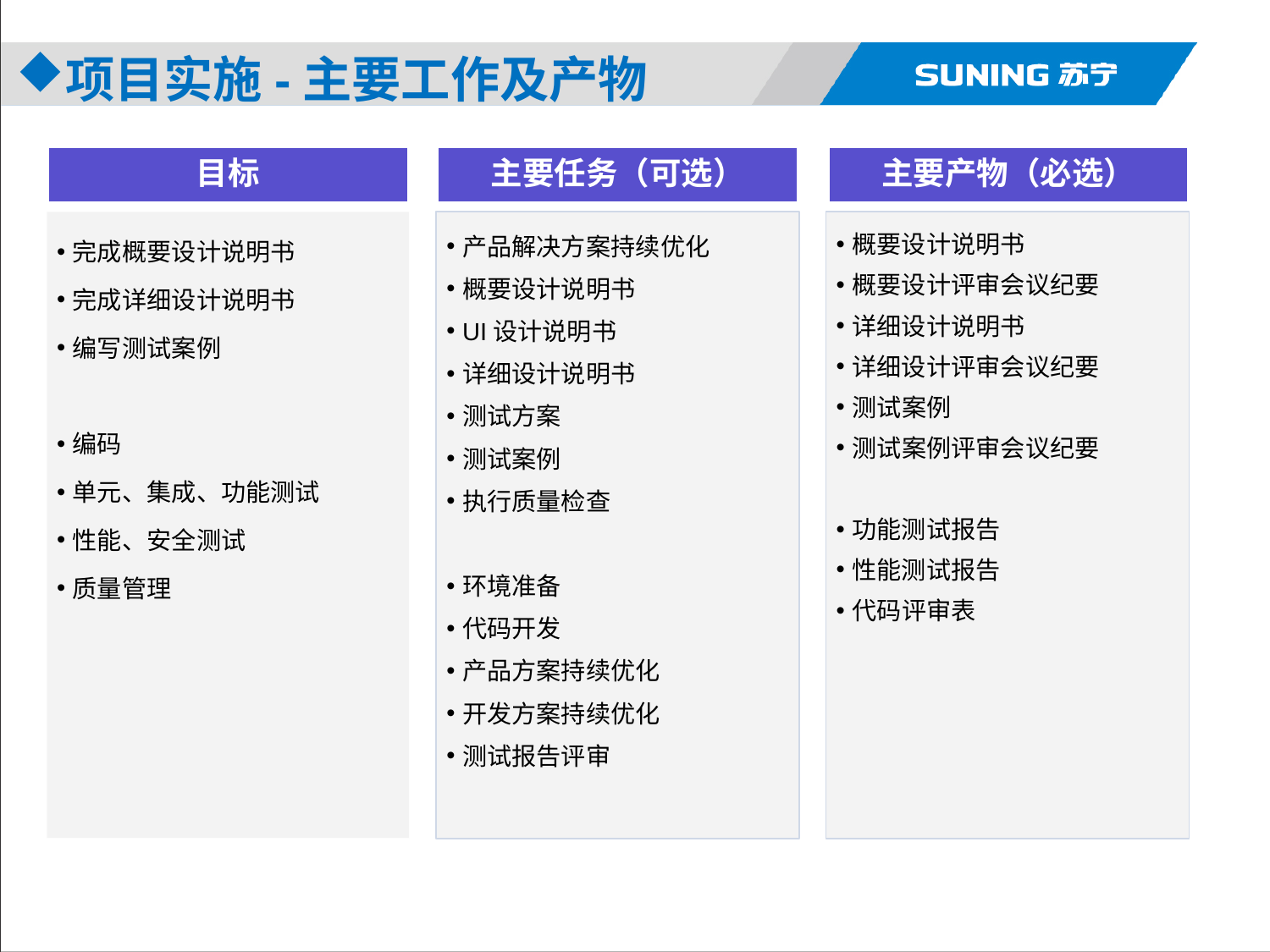

项目实施-主要工作及产物

目标

完成概要设计说明书
完成详细设计说明书
编写测试案例

编码
单元、集成、功能测试
性能、安全测试
质量管理

主要任务（可选）

产品解决方案持续优化
概要设计说明书
UI设计说明书
详细设计说明书
测试方案
测试案例
执行质量检查

环境准备
代码开发
产品方案持续优化
开发方案持续优化
测试报告评审

主要产物（必选）

概要设计说明书
概要设计评审会议纪要
详细设计说明书
详细设计评审会议纪要
测试案例
测试案例评审会议纪要

功能测试报告
性能测试报告
代码评审表